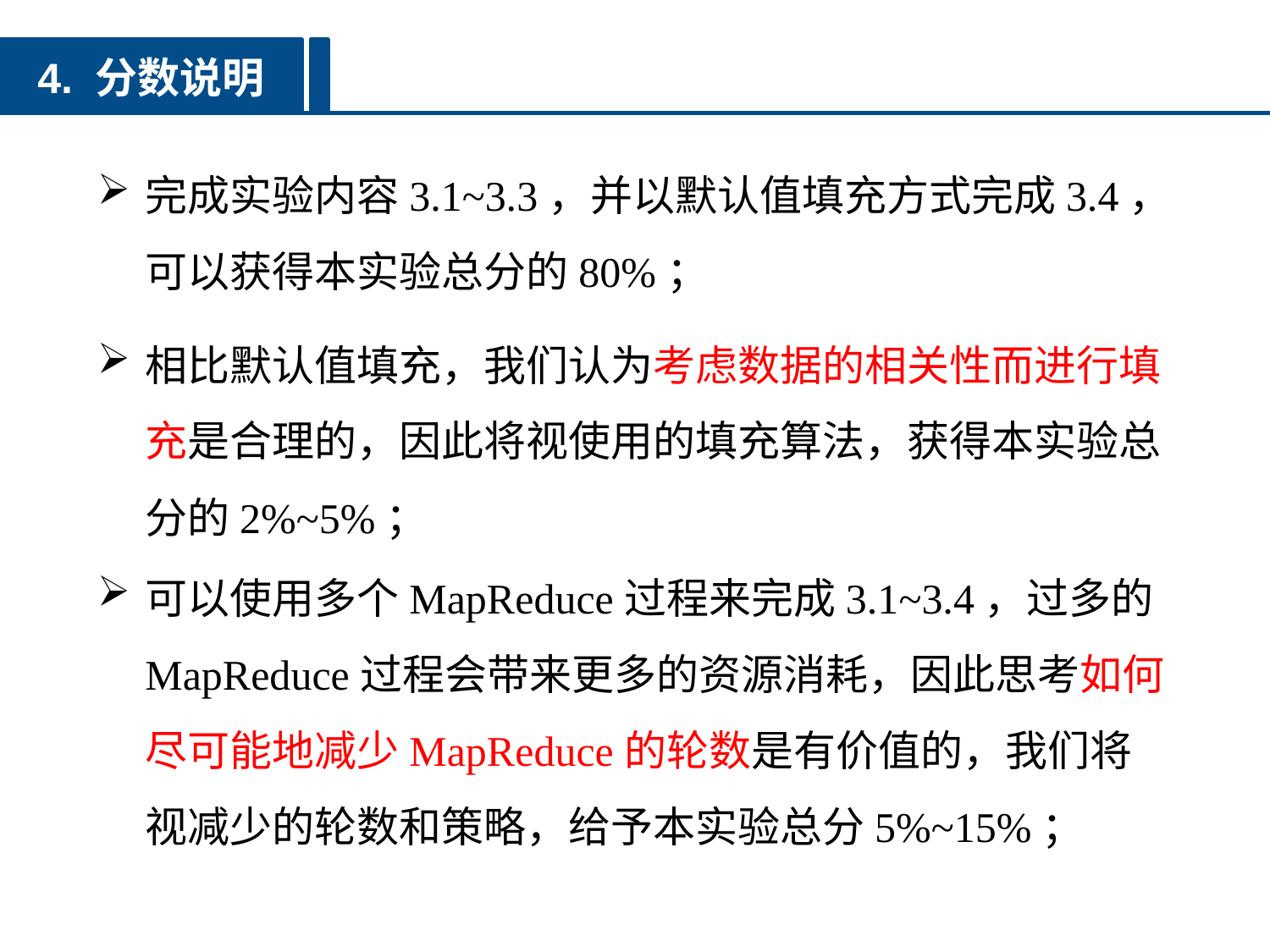

4. 分数说明

完成实验内容3.1~3.3，并以默认值填充方式完成3.4，可以获得本实验总分的80%；
相比默认值填充，我们认为考虑数据的相关性而进行填充是合理的，因此将视使用的填充算法，获得本实验总分的2%~5%；
可以使用多个MapReduce过程来完成3.1~3.4，过多的MapReduce过程会带来更多的资源消耗，因此思考如何尽可能地减少MapReduce的轮数是有价值的，我们将视减少的轮数和策略，给予本实验总分5%~15%；